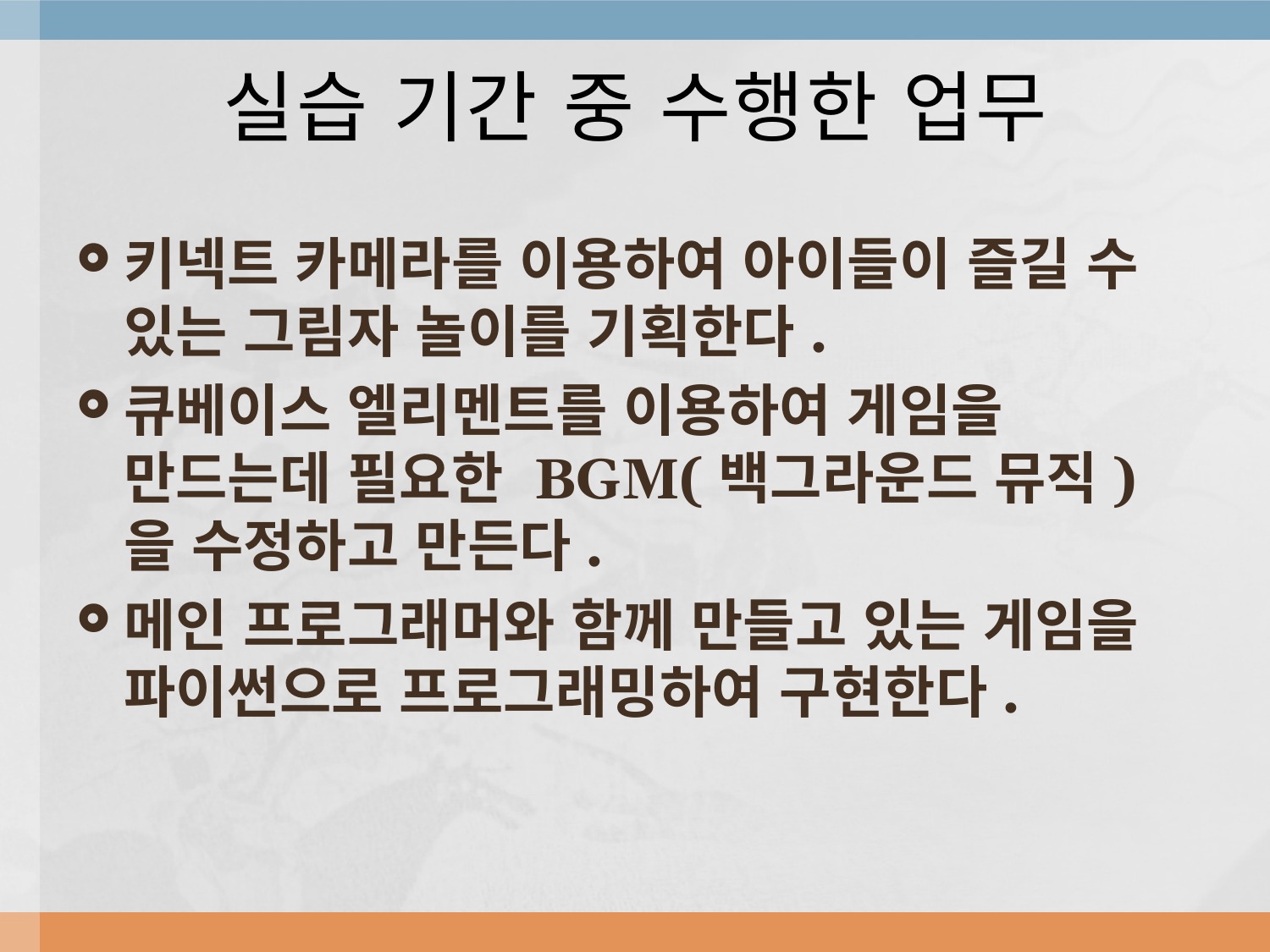

# 실습 기간 중 수행한 업무
키넥트 카메라를 이용하여 아이들이 즐길 수 있는 그림자 놀이를 기획한다.
큐베이스 엘리멘트를 이용하여 게임을 만드는데 필요한 BGM(백그라운드 뮤직)을 수정하고 만든다.
메인 프로그래머와 함께 만들고 있는 게임을 파이썬으로 프로그래밍하여 구현한다.